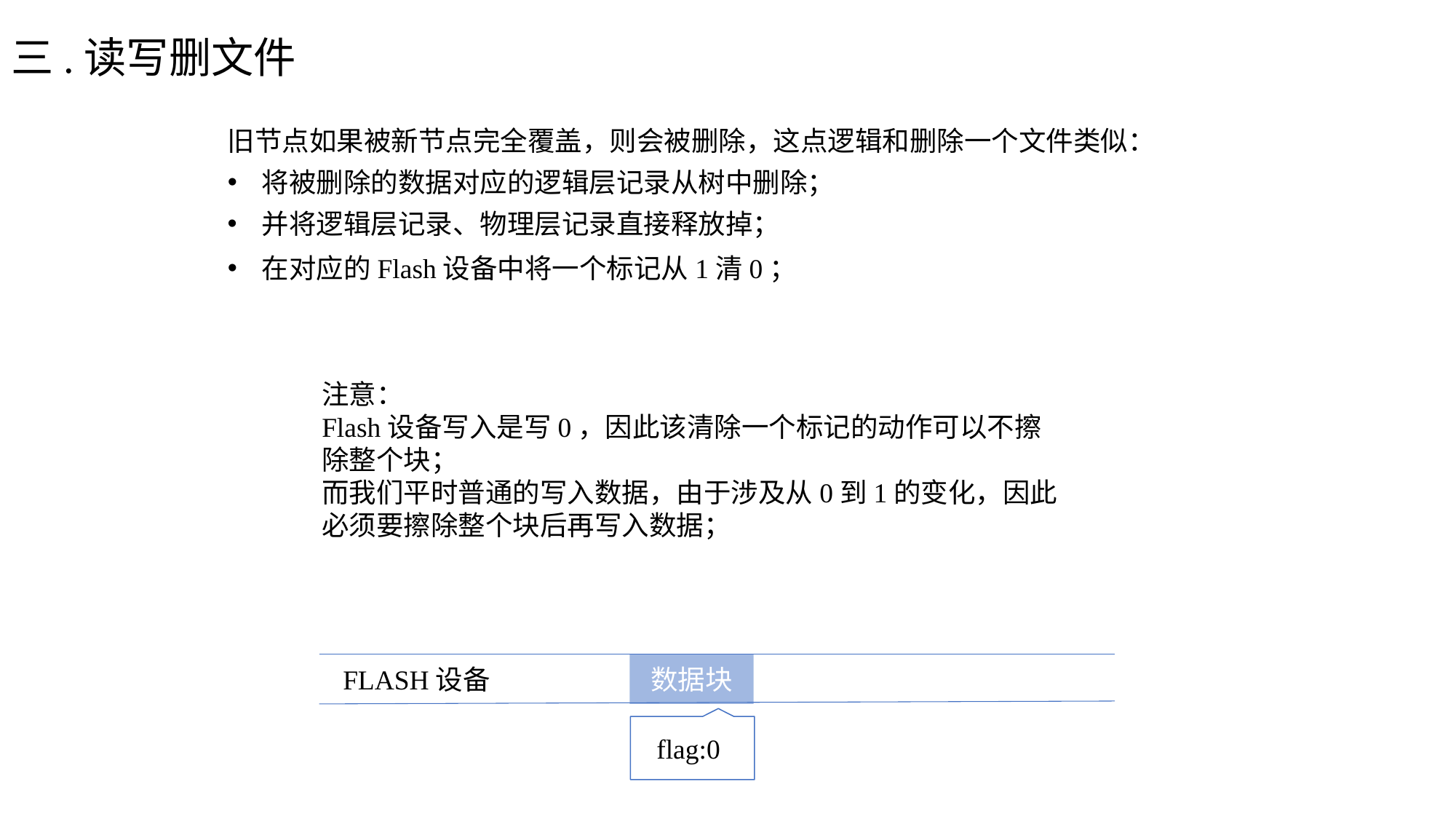

# 三.读写删文件
旧节点如果被新节点完全覆盖，则会被删除，这点逻辑和删除一个文件类似：
将被删除的数据对应的逻辑层记录从树中删除；
并将逻辑层记录、物理层记录直接释放掉；
在对应的Flash设备中将一个标记从1清0；
注意：
Flash设备写入是写0，因此该清除一个标记的动作可以不擦除整个块；
而我们平时普通的写入数据，由于涉及从0到1的变化，因此必须要擦除整个块后再写入数据；
数据块
FLASH设备

flag:0